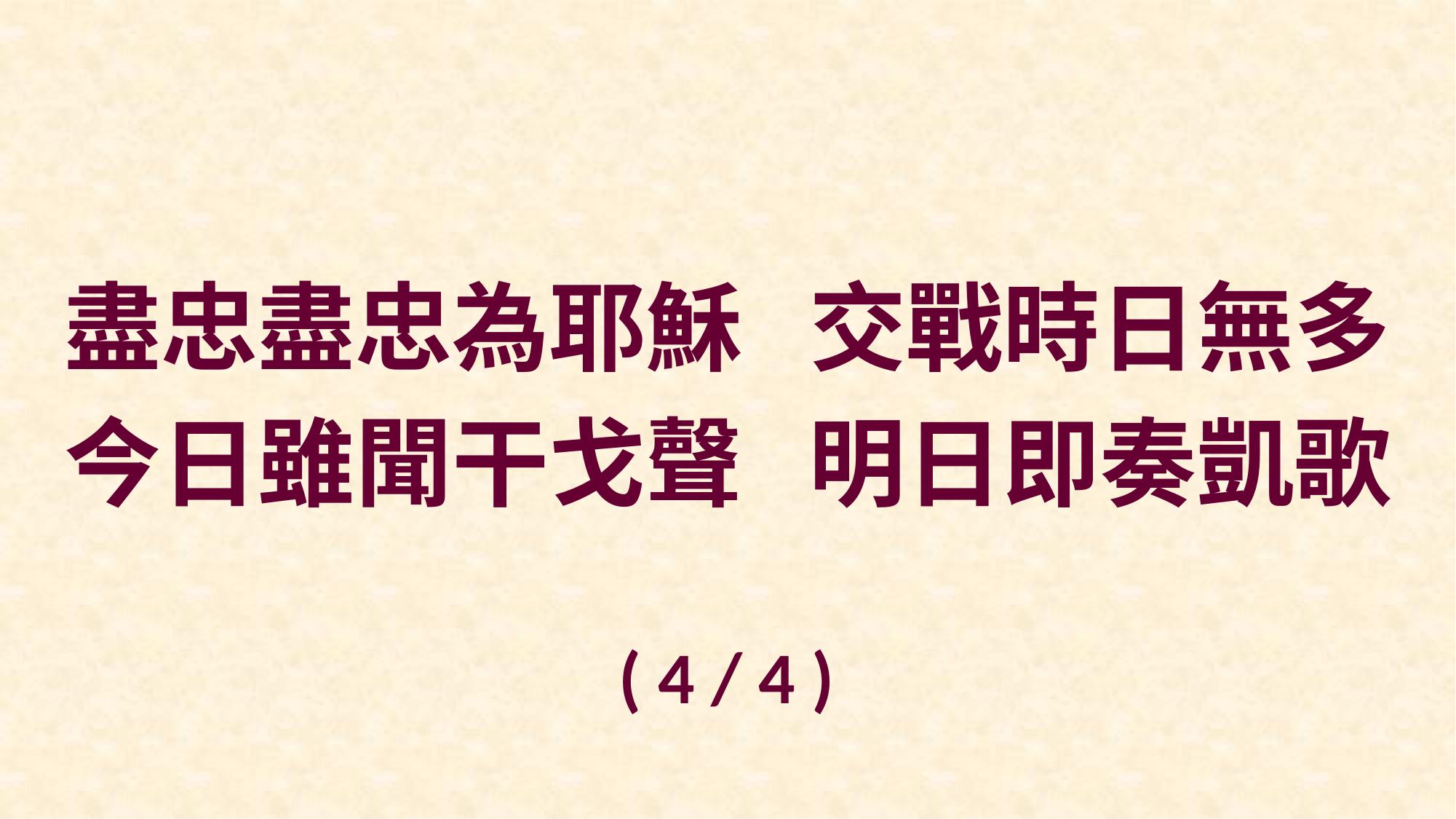

盡忠盡忠為耶穌   交戰時日無多
今日雖聞干戈聲   明日即奏凱歌
( 4 / 4 )